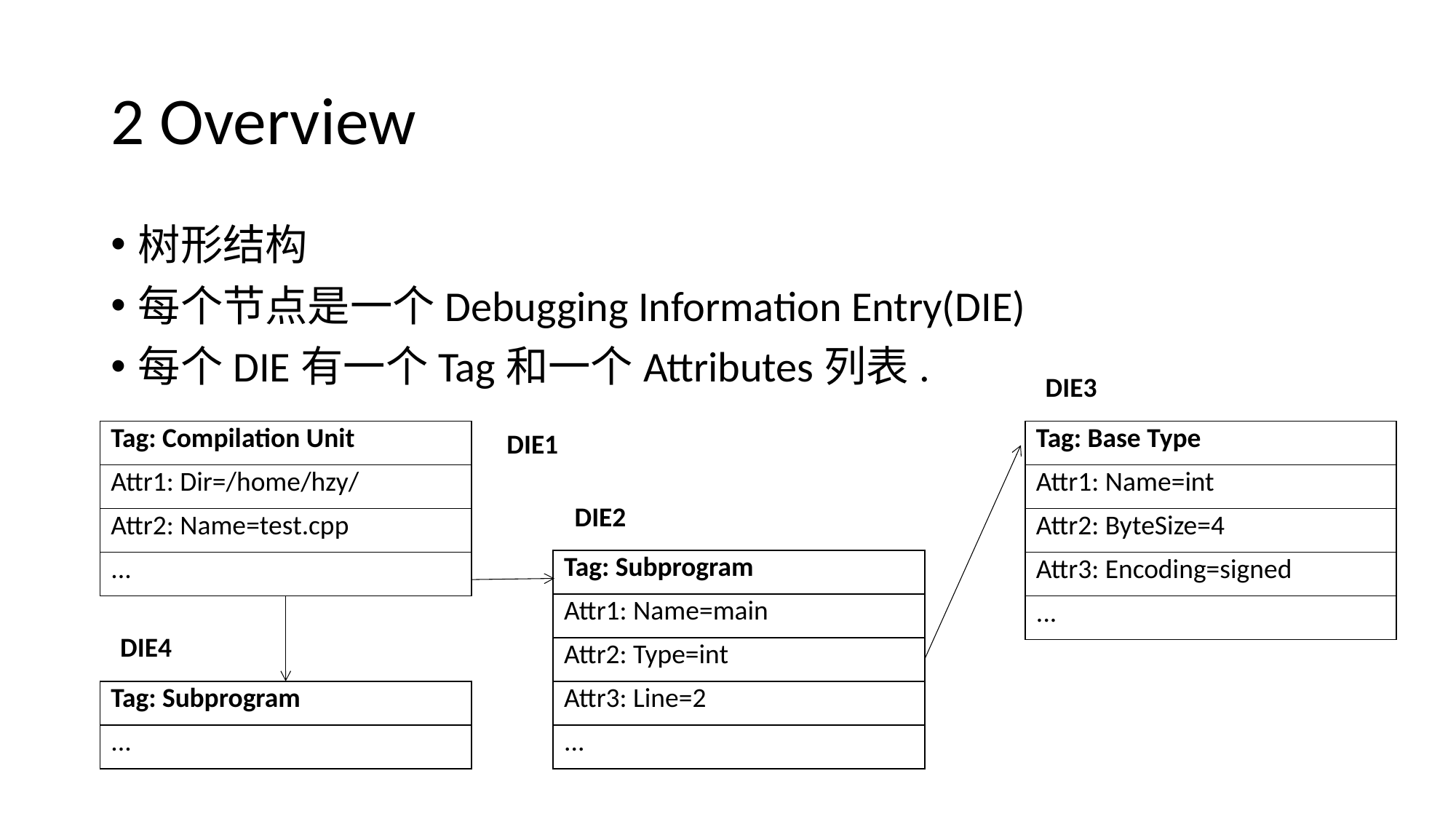

# 2 Overview
树形结构
每个节点是一个Debugging Information Entry(DIE)
每个DIE有一个Tag和一个Attributes列表.
DIE3
| Tag: Compilation Unit |
| --- |
| Attr1: Dir=/home/hzy/ |
| Attr2: Name=test.cpp |
| ... |
DIE1
| Tag: Base Type |
| --- |
| Attr1: Name=int |
| Attr2: ByteSize=4 |
| Attr3: Encoding=signed |
| ... |
DIE2
| Tag: Subprogram |
| --- |
| Attr1: Name=main |
| Attr2: Type=int |
| Attr3: Line=2 |
| ... |
DIE4
| Tag: Subprogram |
| --- |
| ... |